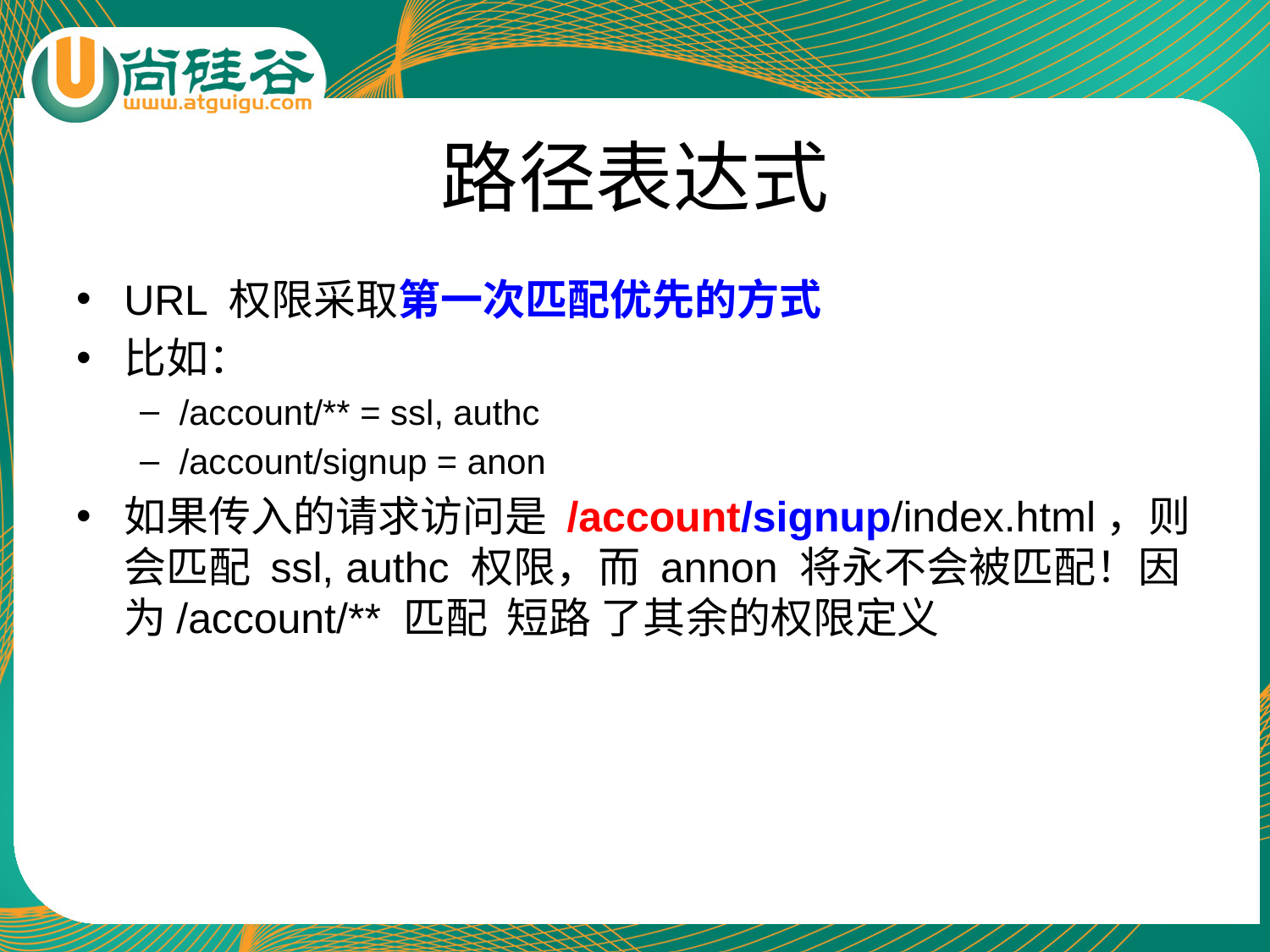

# 路径表达式
URL 权限采取第一次匹配优先的方式
比如：
/account/** = ssl, authc
/account/signup = anon
如果传入的请求访问是 /account/signup/index.html，则会匹配 ssl, authc 权限，而 annon 将永不会被匹配！因为/account/** 匹配  短路 了其余的权限定义